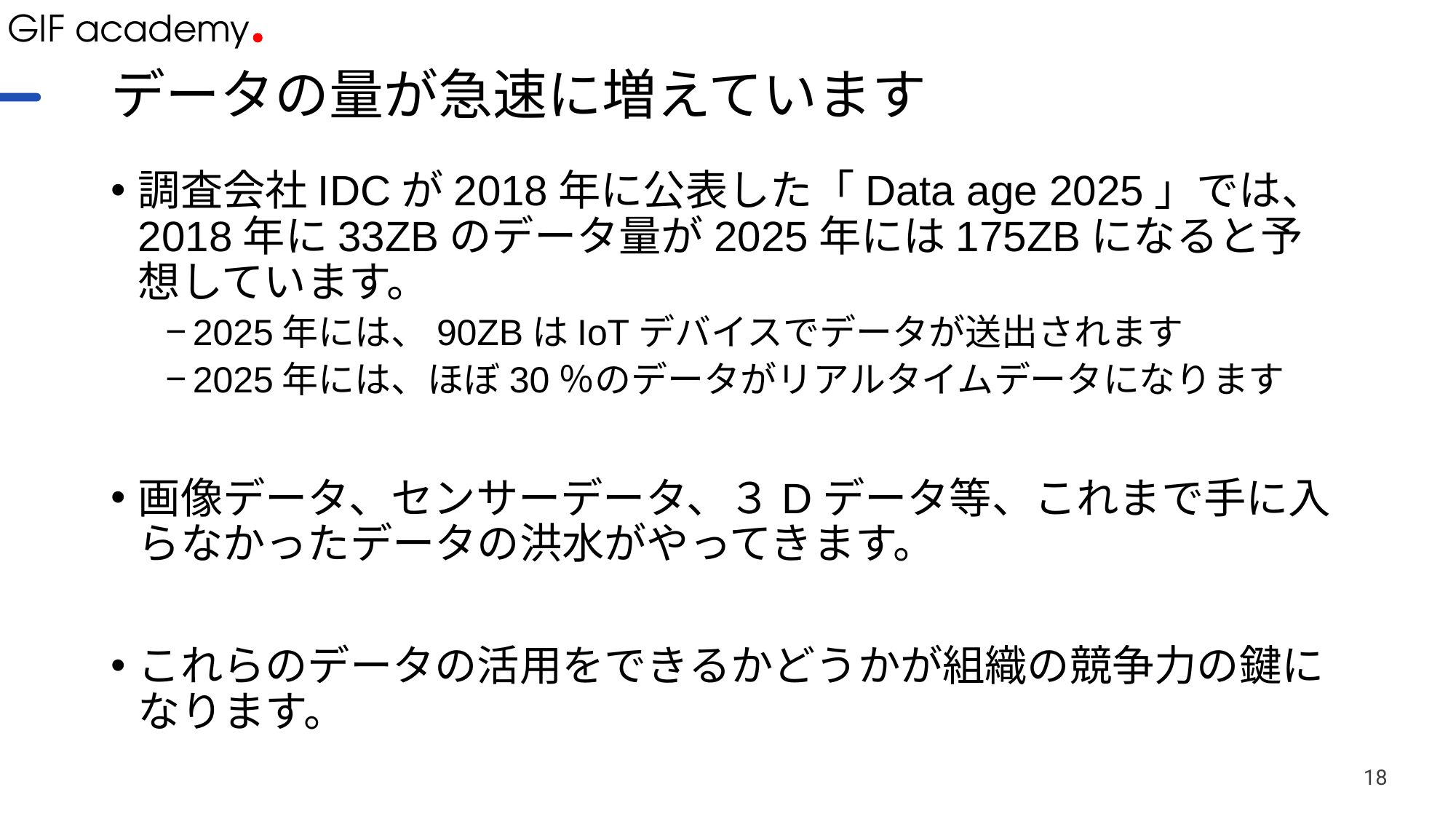

# データの量が急速に増えています
調査会社IDCが2018年に公表した「Data age 2025」では、2018年に33ZBのデータ量が2025年には175ZBになると予想しています。
2025年には、90ZBはIoTデバイスでデータが送出されます
2025年には、ほぼ30％のデータがリアルタイムデータになります

画像データ、センサーデータ、３Dデータ等、これまで手に入らなかったデータの洪水がやってきます。

これらのデータの活用をできるかどうかが組織の競争力の鍵になります。

18